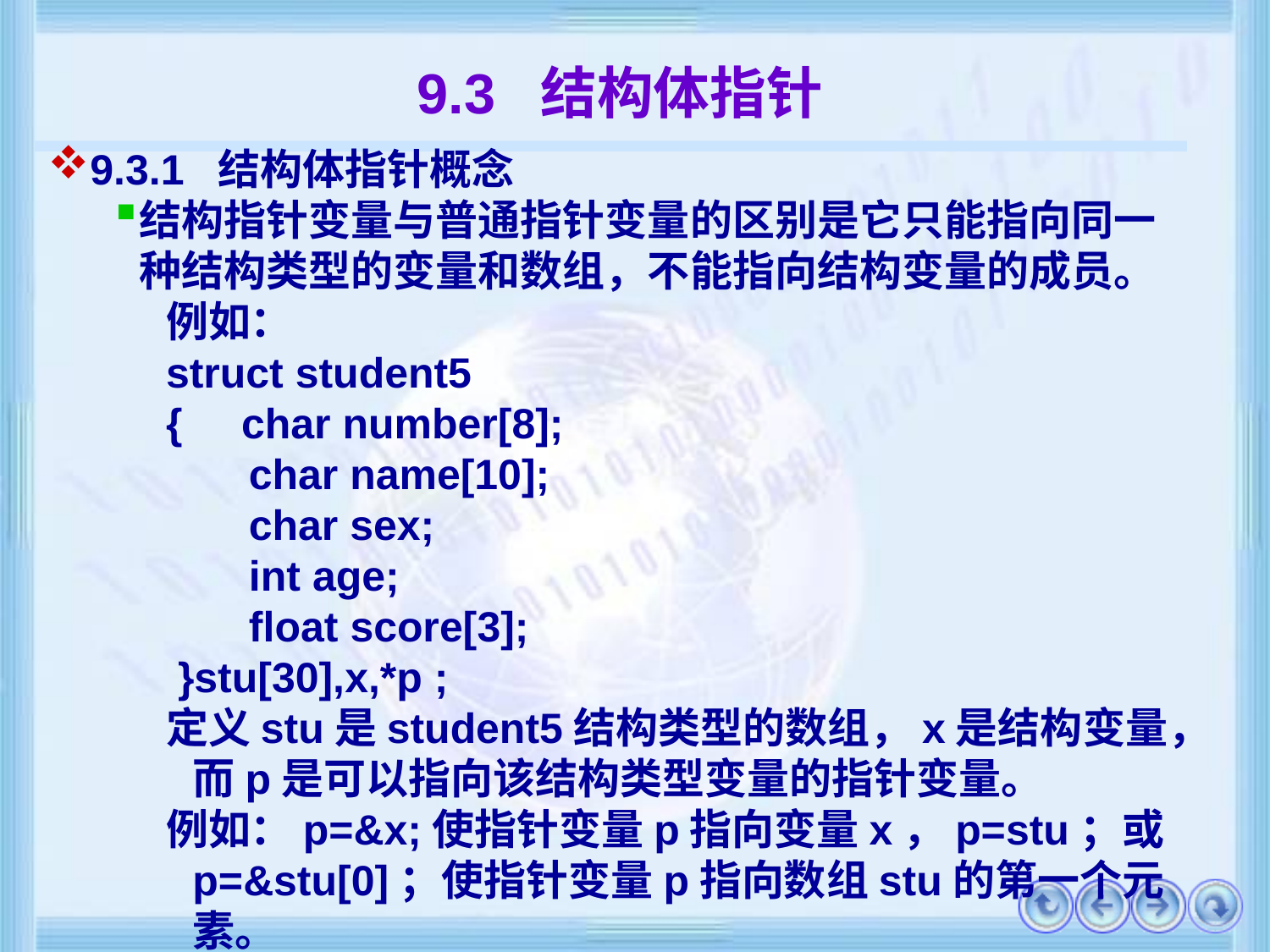

# 9.3  结构体指针
9.3.1  结构体指针概念
结构指针变量与普通指针变量的区别是它只能指向同一种结构类型的变量和数组，不能指向结构变量的成员。
例如：
struct student5
{     char number[8];
       char name[10];
       char sex;
       int age;
       float score[3];
 }stu[30],x,*p ;
定义stu是student5结构类型的数组，x是结构变量，而p是可以指向该结构类型变量的指针变量。
例如：p=&x;使指针变量p指向变量x，p=stu；或p=&stu[0]；使指针变量p指向数组stu的第一个元素。